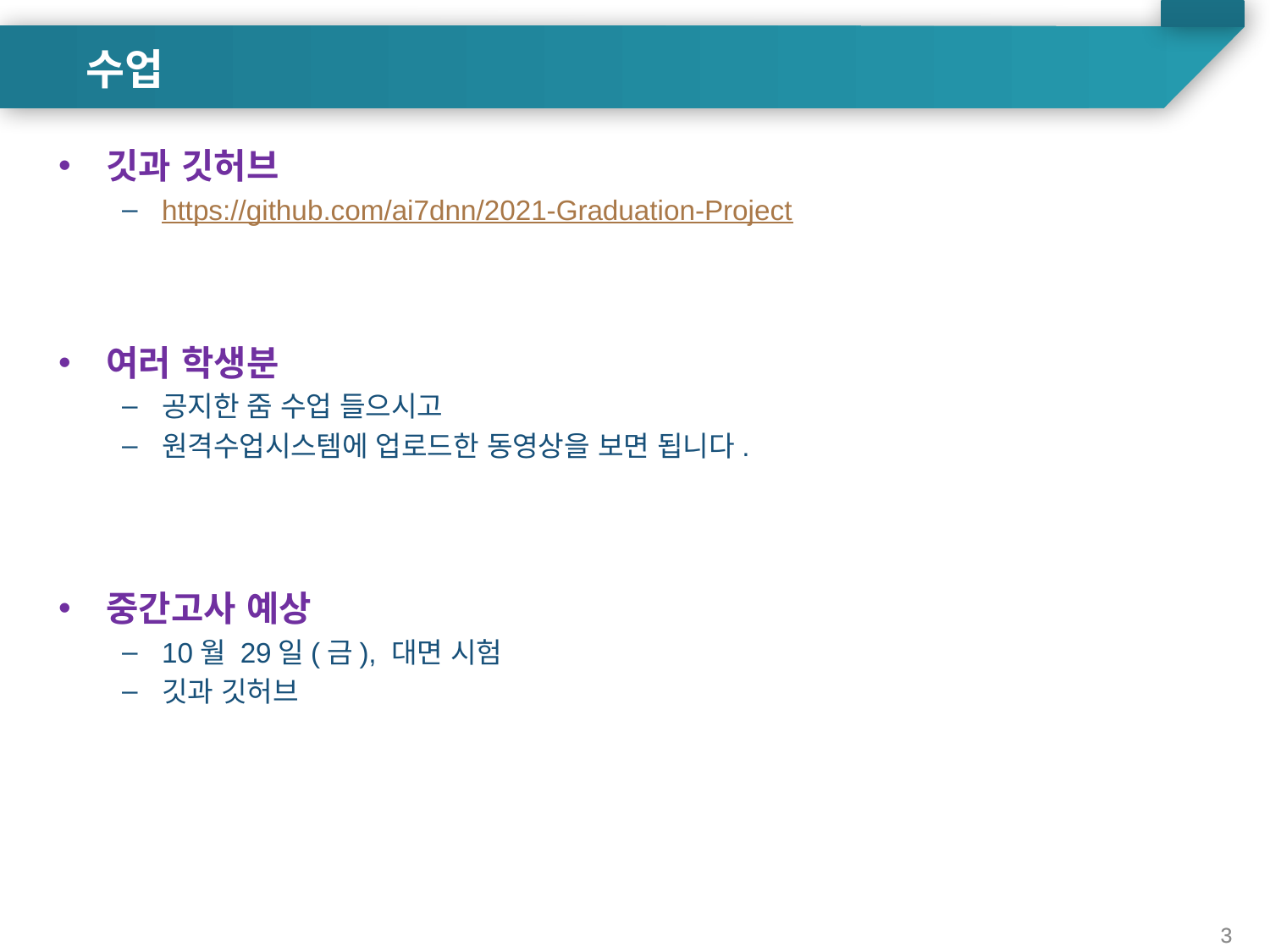

수업
깃과 깃허브
https://github.com/ai7dnn/2021-Graduation-Project

여러 학생분
공지한 줌 수업 들으시고
원격수업시스템에 업로드한 동영상을 보면 됩니다.

중간고사 예상
10월 29일(금), 대면 시험
깃과 깃허브
3